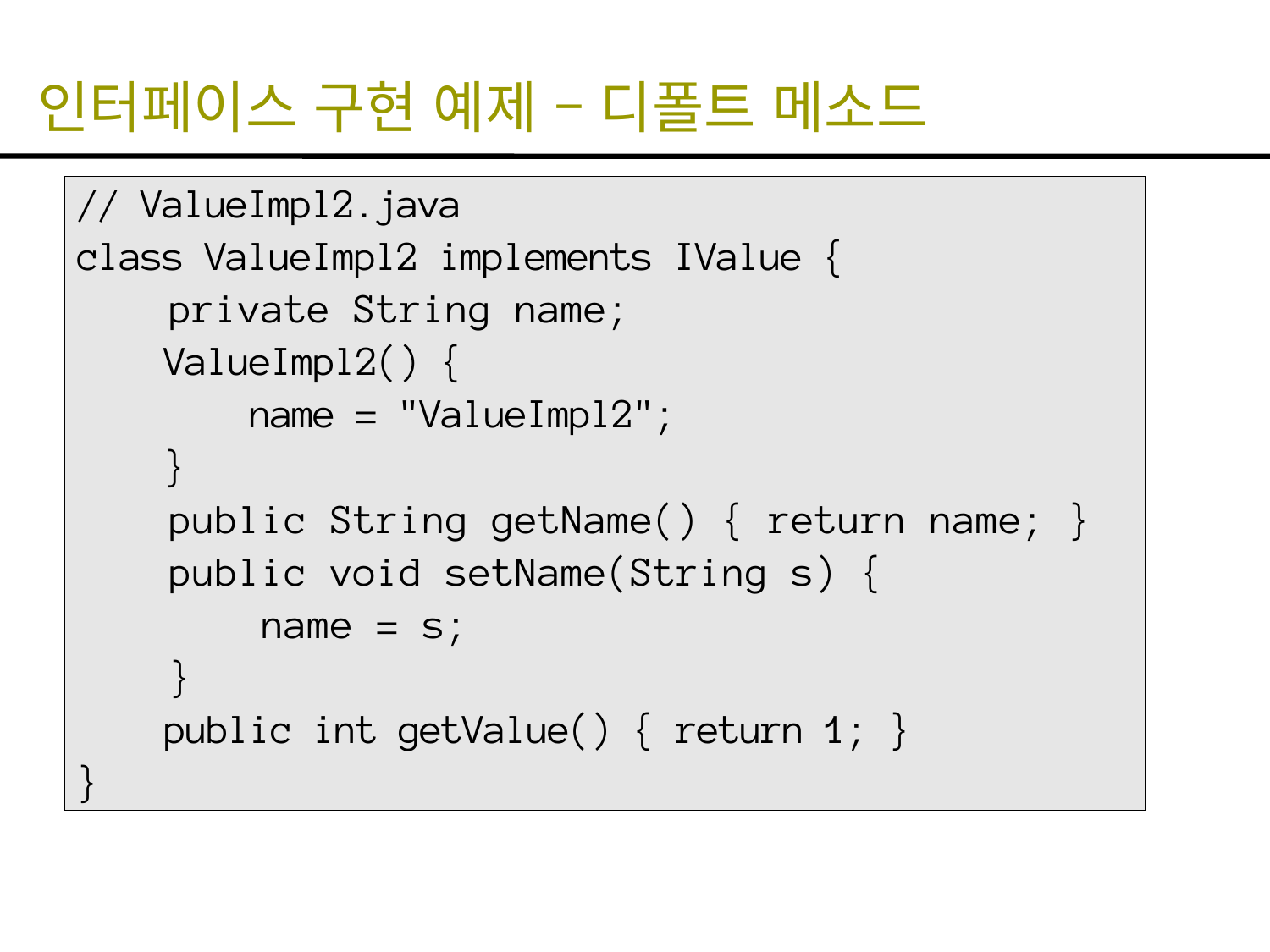

# 인터페이스 구현 예제 – 디폴트 메소드

// ValueImpl2.java
class ValueImpl2 implements IValue {
    private String name;
    ValueImpl2() {
        name = "ValueImpl2";
    }
    public String getName() { return name; }
    public void setName(String s) {
        name = s;
    }
    public int getValue() { return 1; }
}